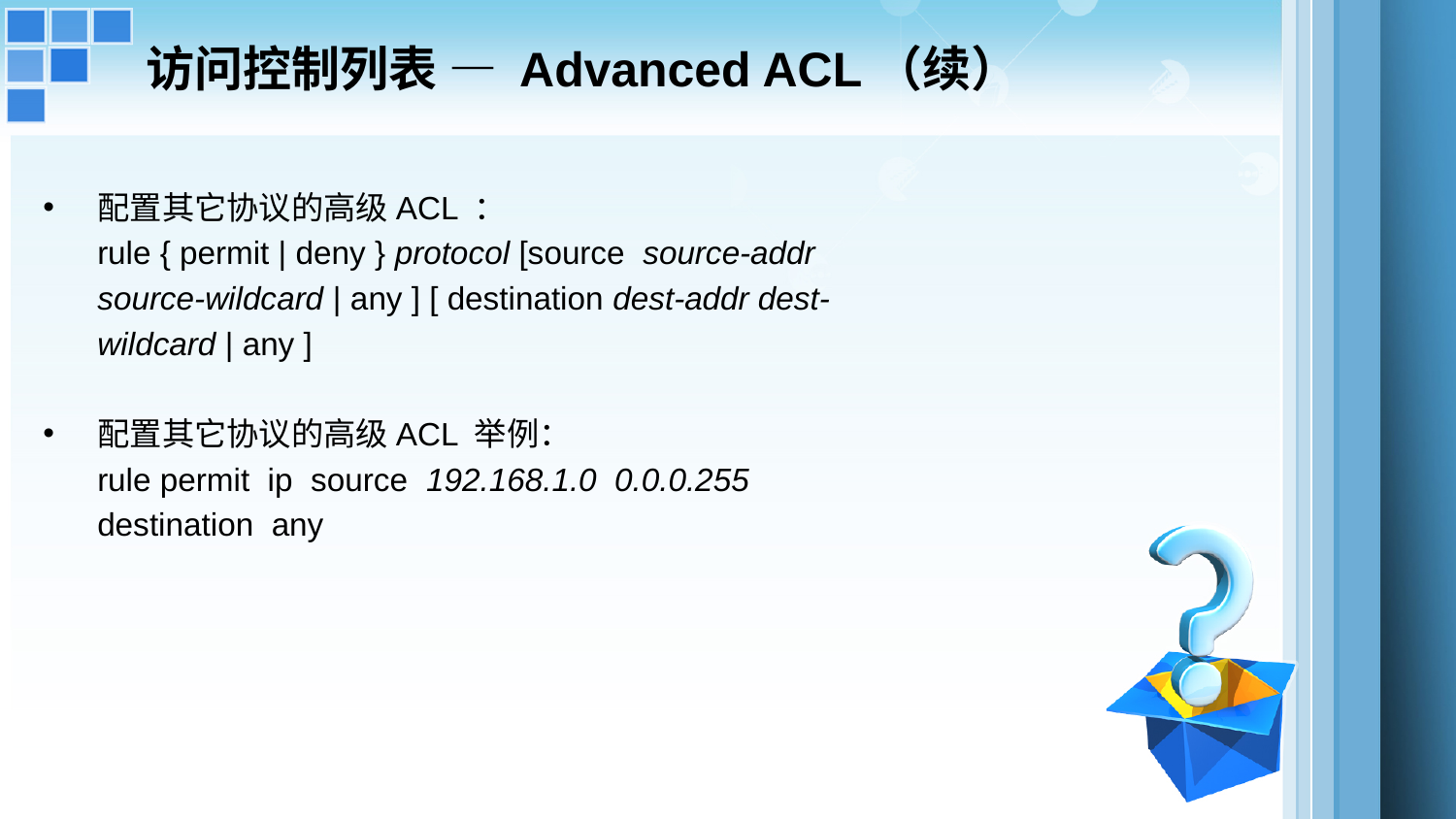

访问控制列表 — Advanced ACL（续）
配置其它协议的高级ACL ：
rule { permit | deny } protocol [source  source-addr
source-wildcard | any ] [ destination dest-addr dest-
wildcard | any ]

配置其它协议的高级ACL 举例：
rule permit  ip  source  192.168.1.0  0.0.0.255
destination  any